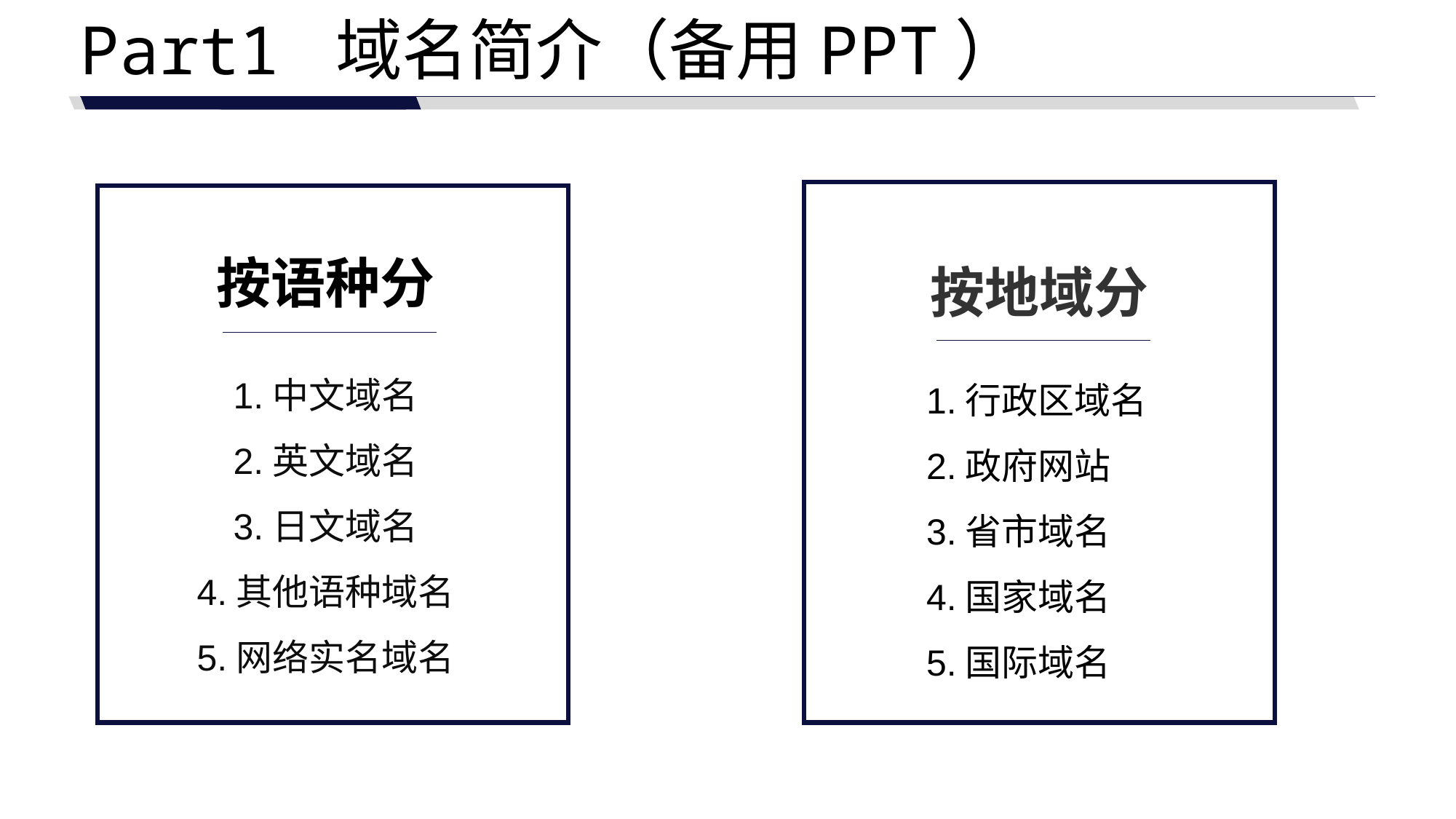

Part1 域名简介（备用PPT）

按语种分
按地域分
1.中文域名
2.英文域名
3.日文域名
4.其他语种域名
5.网络实名域名
1.行政区域名
2.政府网站
3.省市域名
4.国家域名
5.国际域名